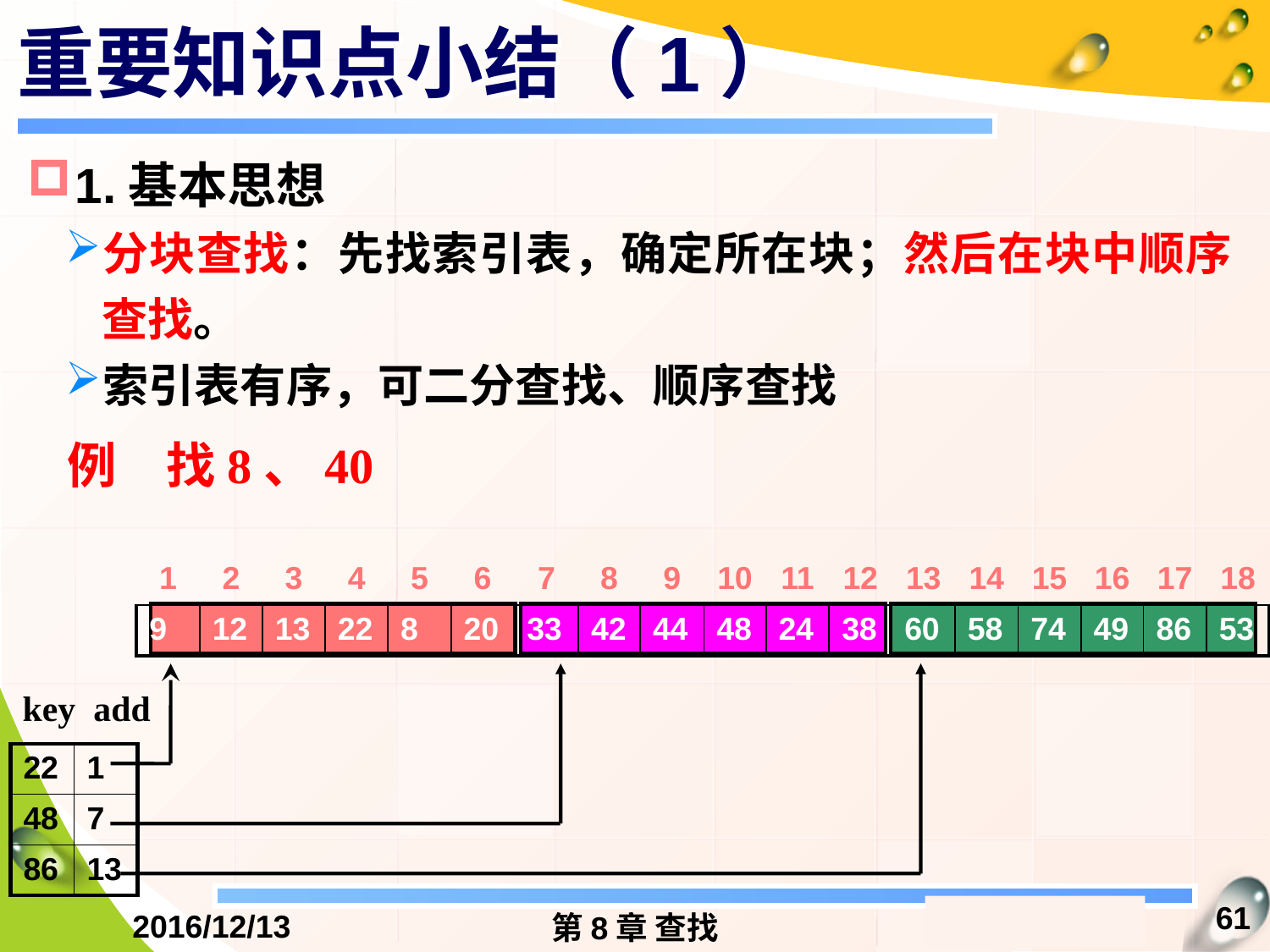

# 重要知识点小结（1）
1.基本思想
分块查找：先找索引表，确定所在块；然后在块中顺序查找。
索引表有序，可二分查找、顺序查找

例　找8、40
| 1 | 2 | 3 | 4 | 5 | 6 | 7 | 8 | 9 | 10 | 11 | 12 | 13 | 14 | 15 | 16 | 17 | 18 |
| --- | --- | --- | --- | --- | --- | --- | --- | --- | --- | --- | --- | --- | --- | --- | --- | --- | --- |
| 9 | 12 | 13 | 22 | 8 | 20 | 33 | 42 | 44 | 48 | 24 | 38 | 60 | 58 | 74 | 49 | 86 | 53 |

key  add
| 22 | 1 |
| --- | --- |
| 48 | 7 |
| 86 | 13 |
61
2016/12/13
第8章 查找